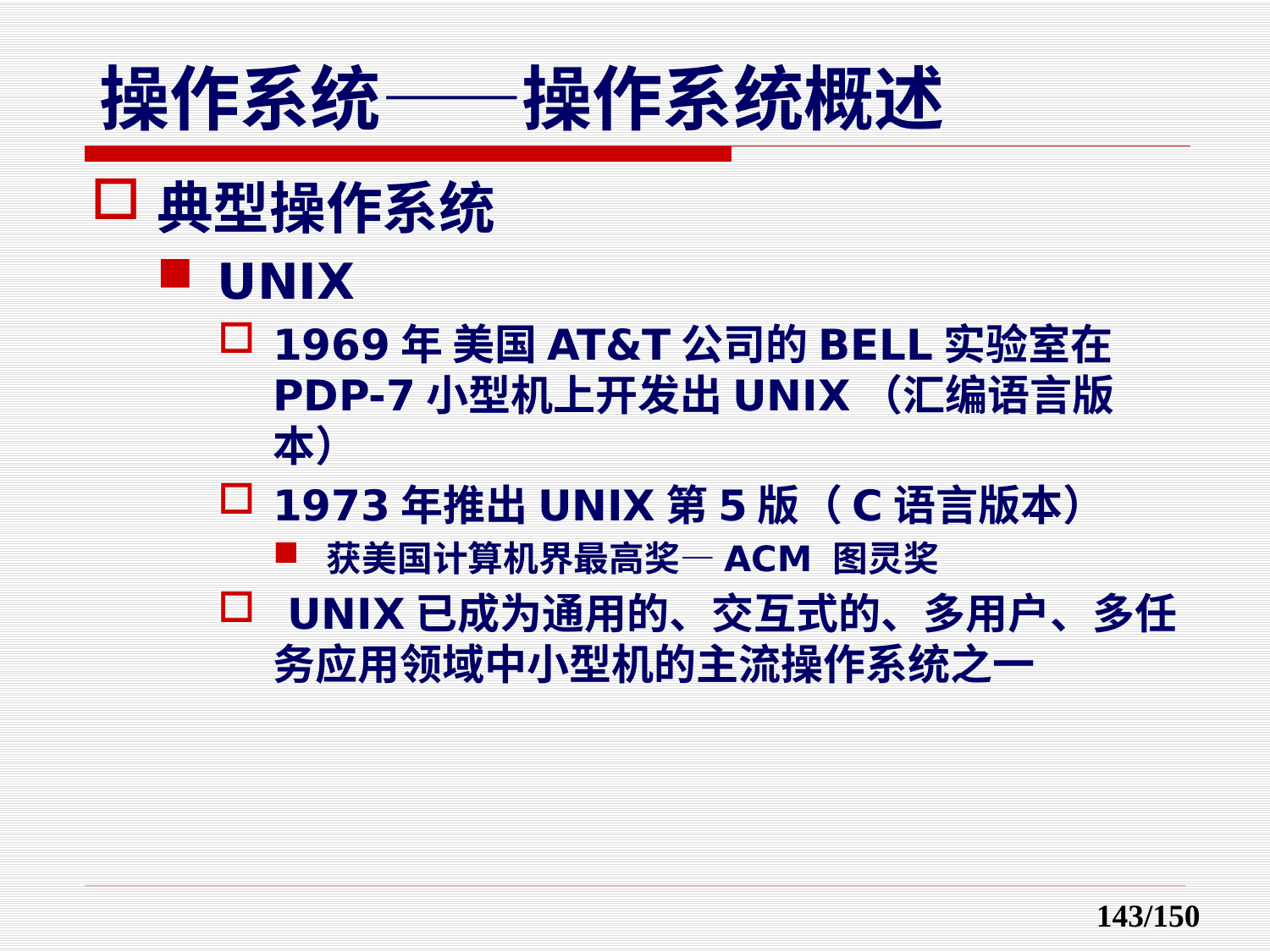

典型操作系统
UNIX
1969年 美国AT&T公司的BELL实验室在PDP-7小型机上开发出UNIX（汇编语言版本）
1973年推出UNIX第5版（C语言版本）
获美国计算机界最高奖—ACM 图灵奖
 UNIX已成为通用的、交互式的、多用户、多任务应用领域中小型机的主流操作系统之一